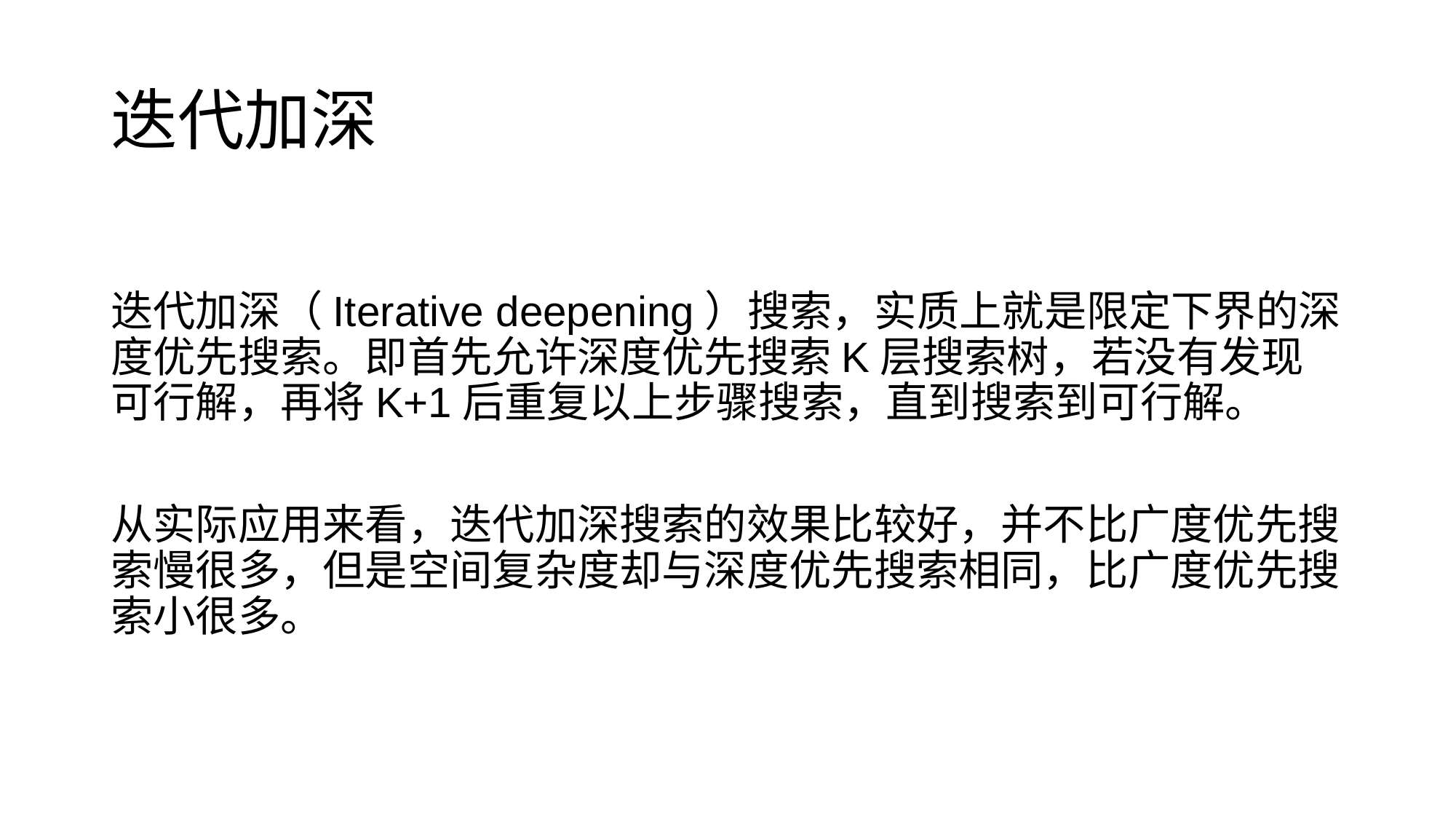

# 迭代加深

迭代加深（Iterative deepening）搜索，实质上就是限定下界的深度优先搜索。即首先允许深度优先搜索K层搜索树，若没有发现可行解，再将K+1后重复以上步骤搜索，直到搜索到可行解。

从实际应用来看，迭代加深搜索的效果比较好，并不比广度优先搜索慢很多，但是空间复杂度却与深度优先搜索相同，比广度优先搜索小很多。